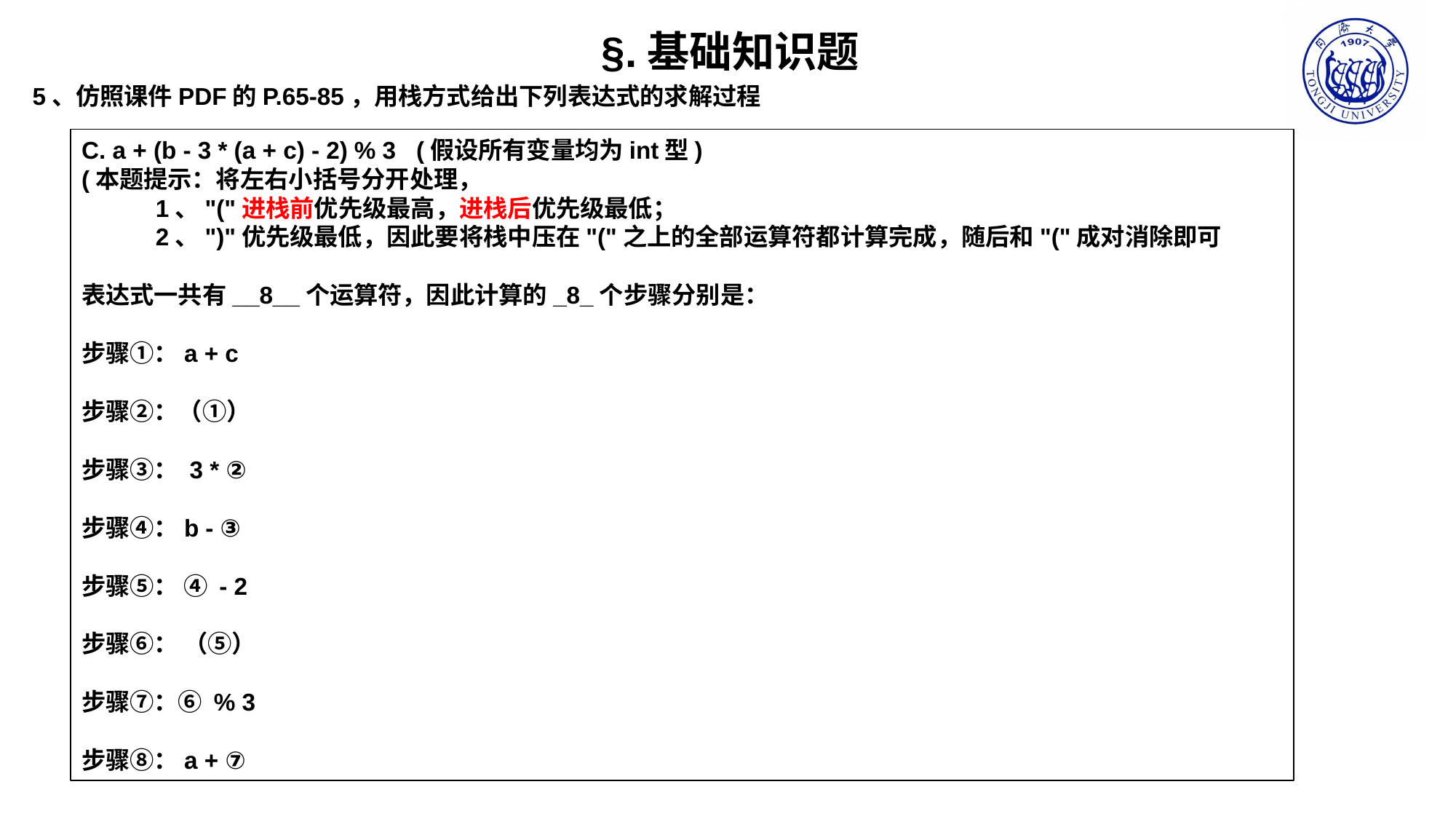

§.基础知识题
5、仿照课件PDF的P.65-85，用栈方式给出下列表达式的求解过程
C. a + (b - 3 * (a + c) - 2) % 3   (假设所有变量均为int型)
(本题提示：将左右小括号分开处理，
           1、"("进栈前优先级最高，进栈后优先级最低；
           2、")"优先级最低，因此要将栈中压在"("之上的全部运算符都计算完成，随后和"("成对消除即可

表达式一共有__8__个运算符，因此计算的_8_个步骤分别是：

步骤①：a + c

步骤②：（①）

步骤③： 3 * ②

步骤④：b - ③

步骤⑤： ④ - 2

步骤⑥： （⑤）

步骤⑦：⑥ % 3

步骤⑧：a + ⑦

后面自行添加，主要是对()的理解，本页中一对括号可以当做一个步骤理解，后续画栈时要分开